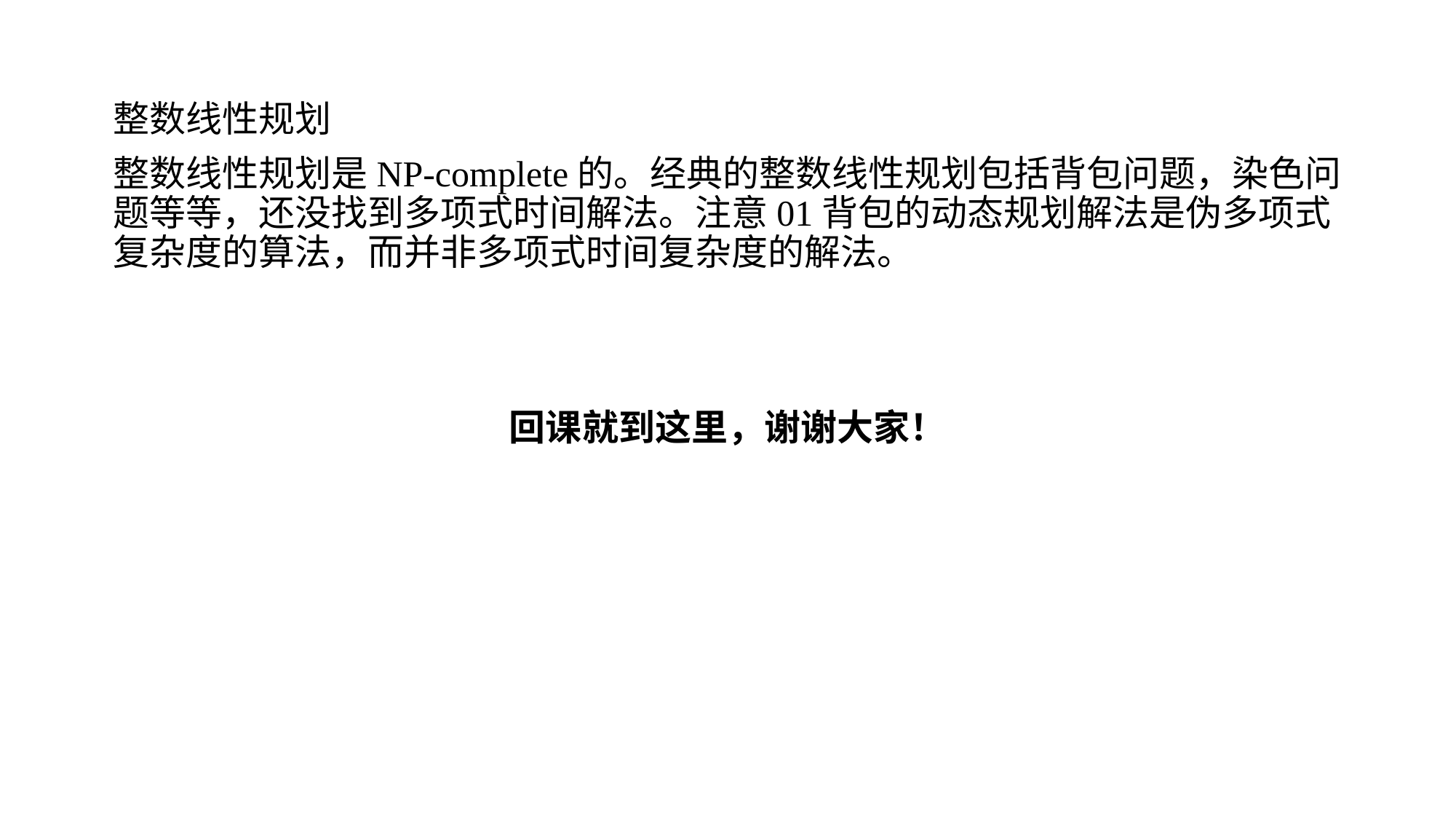

整数线性规划
整数线性规划是NP-complete的。经典的整数线性规划包括背包问题，染色问题等等，还没找到多项式时间解法。注意01背包的动态规划解法是伪多项式复杂度的算法，而并非多项式时间复杂度的解法。
回课就到这里，谢谢大家！